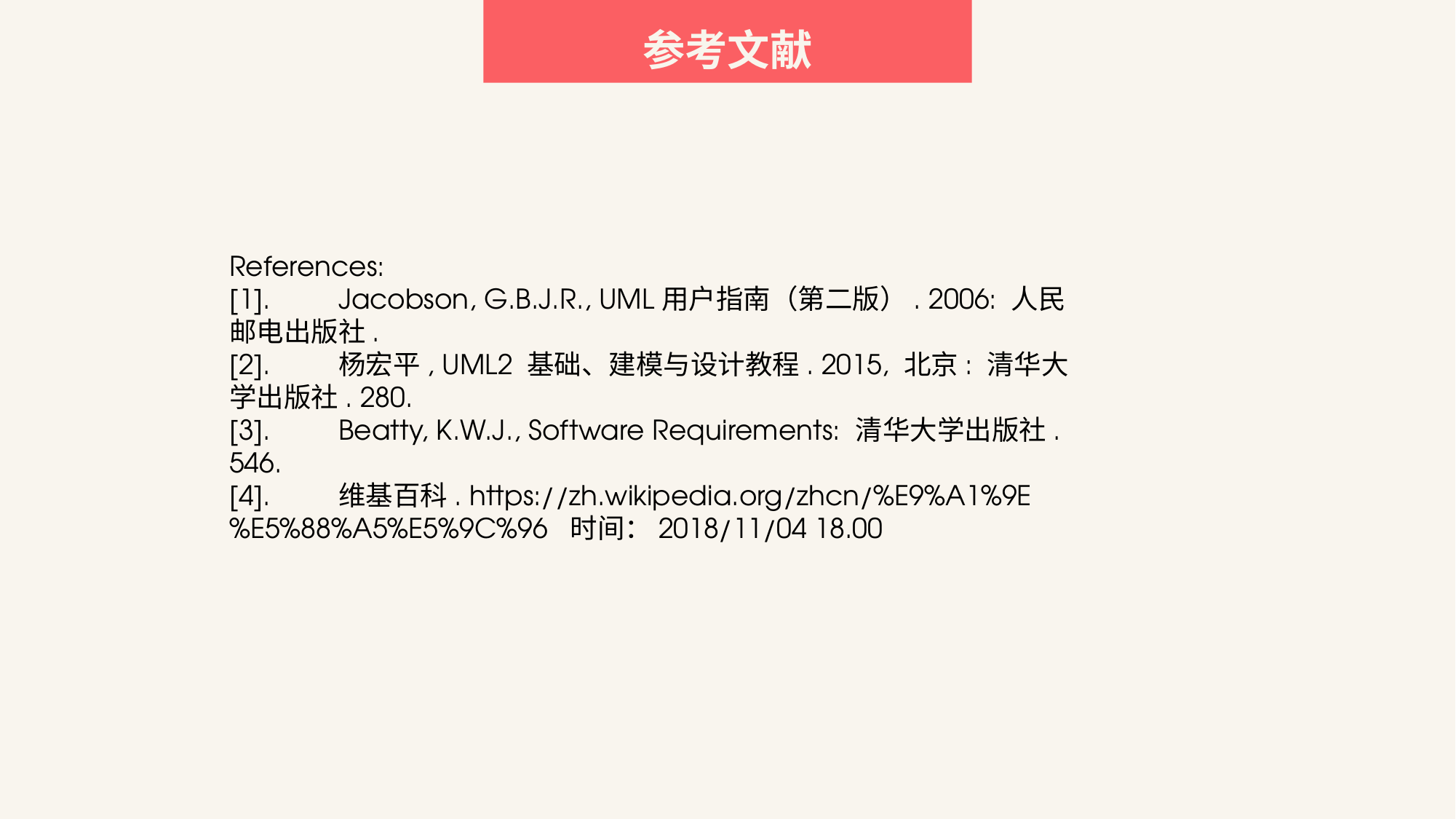

参考文献
References:
[1].	Jacobson, G.B.J.R., UML用户指南（第二版）. 2006: 人民邮电出版社.
[2].	杨宏平, UML2 基础、建模与设计教程. 2015, 北京: 清华大学出版社. 280.
[3].	Beatty, K.W.J., Software Requirements: 清华大学出版社. 546.
[4].	维基百科. https://zh.wikipedia.org/zhcn/%E9%A1%9E%E5%88%A5%E5%9C%96  时间：2018/11/04 18.00